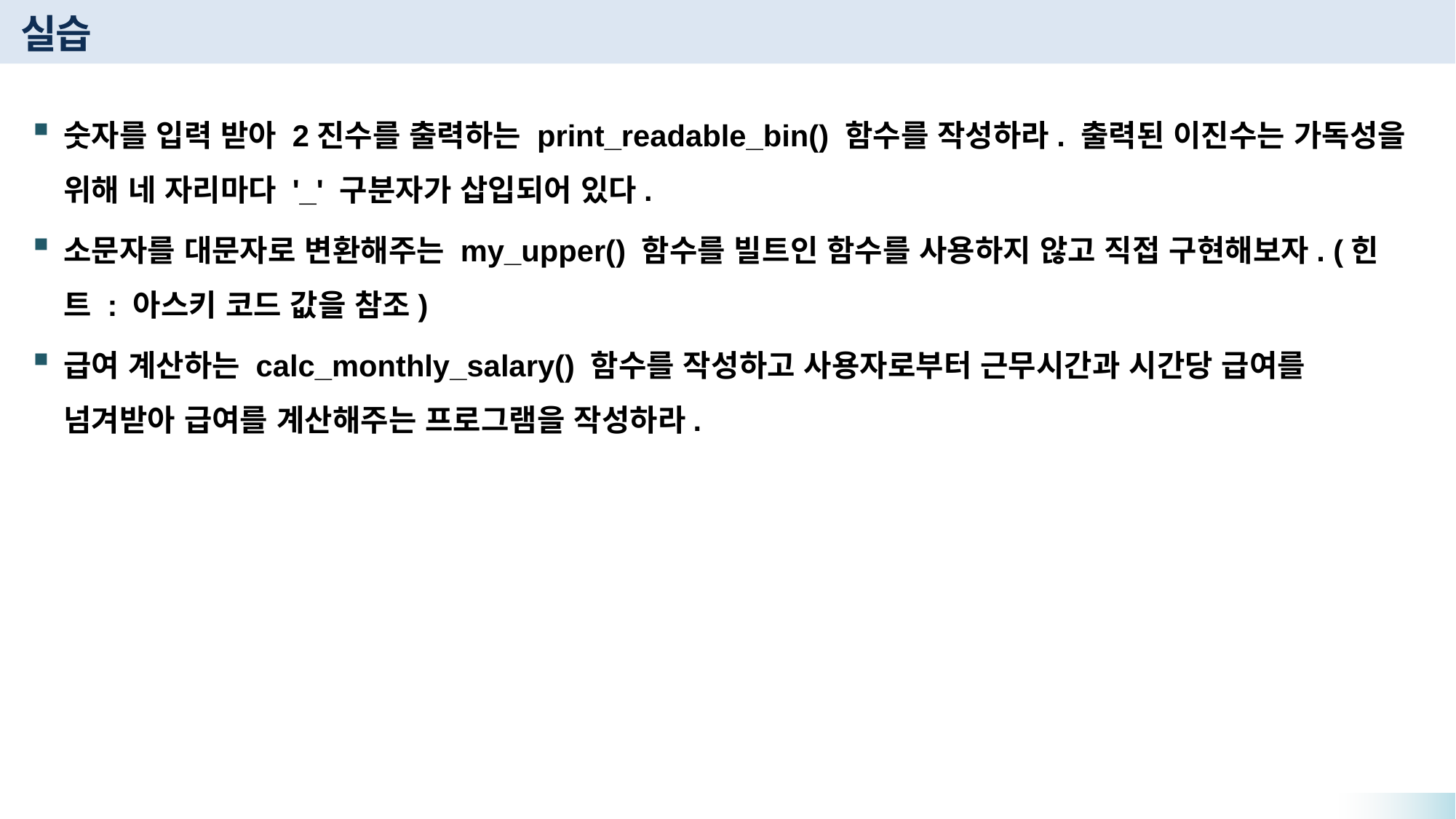

# 실습
숫자를 입력 받아 2진수를 출력하는 print_readable_bin() 함수를 작성하라. 출력된 이진수는 가독성을 위해 네 자리마다 '_' 구분자가 삽입되어 있다.
소문자를 대문자로 변환해주는 my_upper() 함수를 빌트인 함수를 사용하지 않고 직접 구현해보자. (힌트 : 아스키 코드 값을 참조)
급여 계산하는 calc_monthly_salary() 함수를 작성하고 사용자로부터 근무시간과 시간당 급여를 넘겨받아 급여를 계산해주는 프로그램을 작성하라.